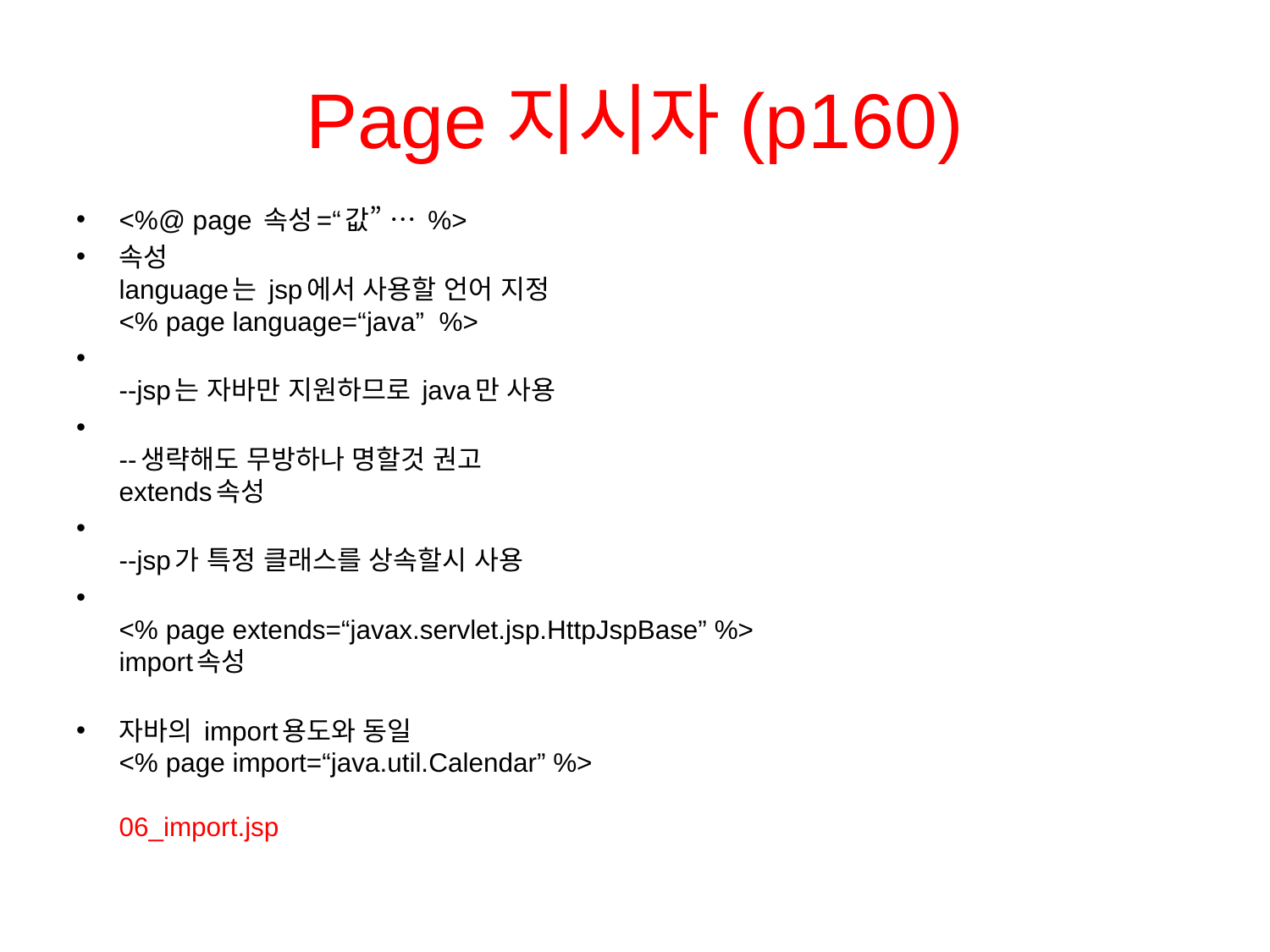

# Page지시자(p160)
<%@ page 속성=“값” … %>
속성
language는 jsp에서 사용할 언어 지정
<% page language=“java”  %>
--jsp는 자바만 지원하므로 java만 사용
--생략해도 무방하나 명할것 권고
extends속성
--jsp가 특정 클래스를 상속할시 사용
<% page extends=“javax.servlet.jsp.HttpJspBase” %>
import속성
자바의 import용도와 동일
<% page import=“java.util.Calendar” %>
06_import.jsp